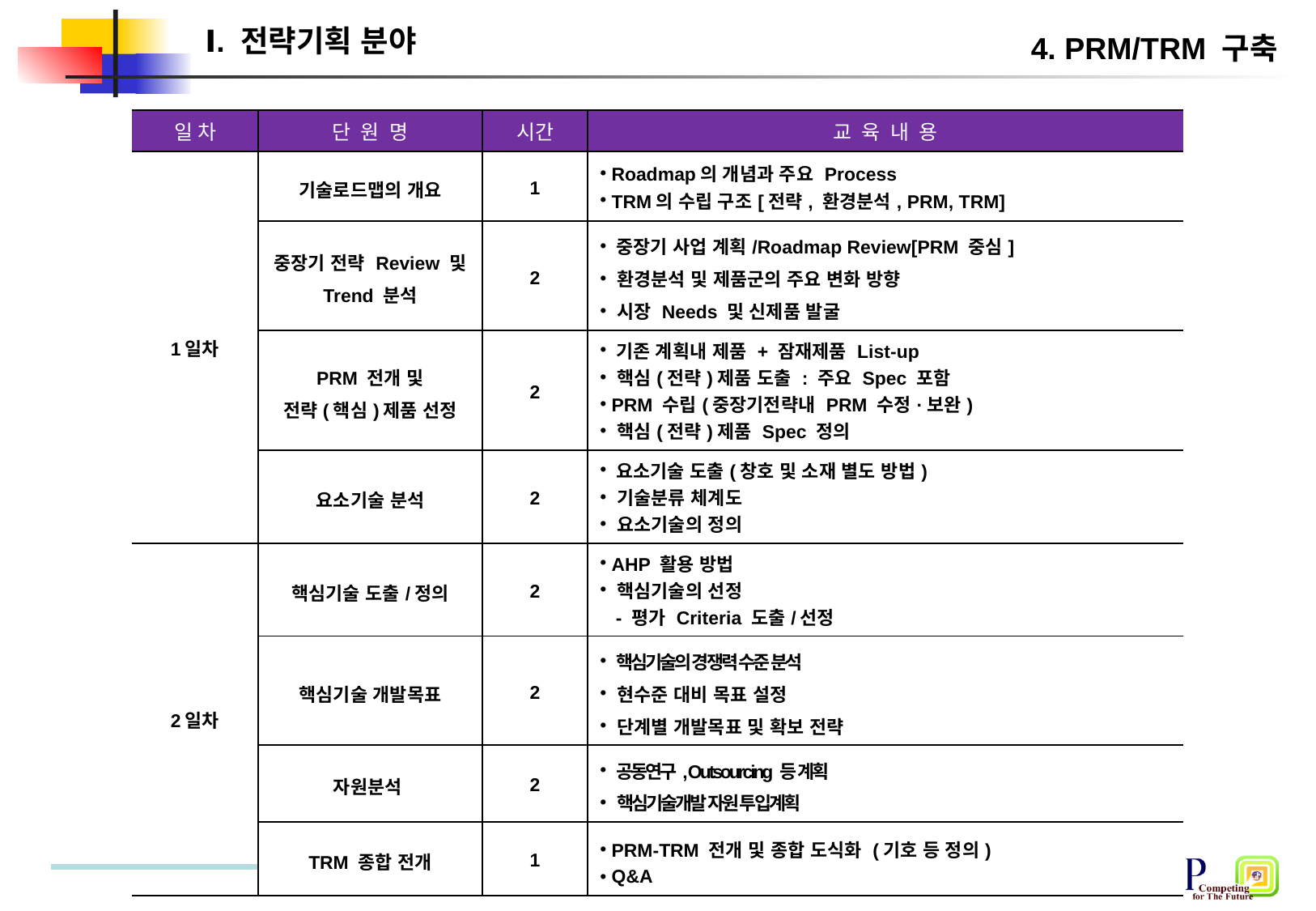

Ⅰ. 전략기획 분야
# 4. PRM/TRM 구축
| 일차 | 단원명 | 시간 | 교육내용 |
| --- | --- | --- | --- |
| 1일차 | 기술로드맵의 개요 | 1 | Roadmap의 개념과 주요 Process TRM의 수립 구조[전략, 환경분석, PRM, TRM] |
|  | 중장기 전략 Review 및 Trend 분석 | 2 | 중장기 사업 계획/Roadmap Review[PRM 중심] 환경분석 및 제품군의 주요 변화 방향 시장 Needs 및 신제품 발굴 |
|  | PRM 전개 및 전략(핵심)제품 선정 | 2 | 기존 계획내 제품 + 잠재제품 List-up 핵심(전략)제품 도출 : 주요 Spec 포함 PRM 수립(중장기전략내 PRM 수정·보완) 핵심(전략)제품 Spec 정의 |
|  | 요소기술 분석 | 2 | 요소기술 도출(창호 및 소재 별도 방법) 기술분류 체계도 요소기술의 정의 |
| 2일차 | 핵심기술 도출/정의 | 2 | AHP 활용 방법 핵심기술의 선정 - 평가 Criteria 도출/선정 |
|  | 핵심기술 개발목표 | 2 | 핵심기술의 경쟁력 수준 분석 현수준 대비 목표 설정 단계별 개발목표 및 확보 전략 |
|  | 자원분석 | 2 | 공동연구, Outsourcing 등 계획 핵심기술개발 자원 투입계획 |
|  | TRM 종합 전개 | 1 | PRM-TRM 전개 및 종합 도식화 (기호 등 정의) Q&A |